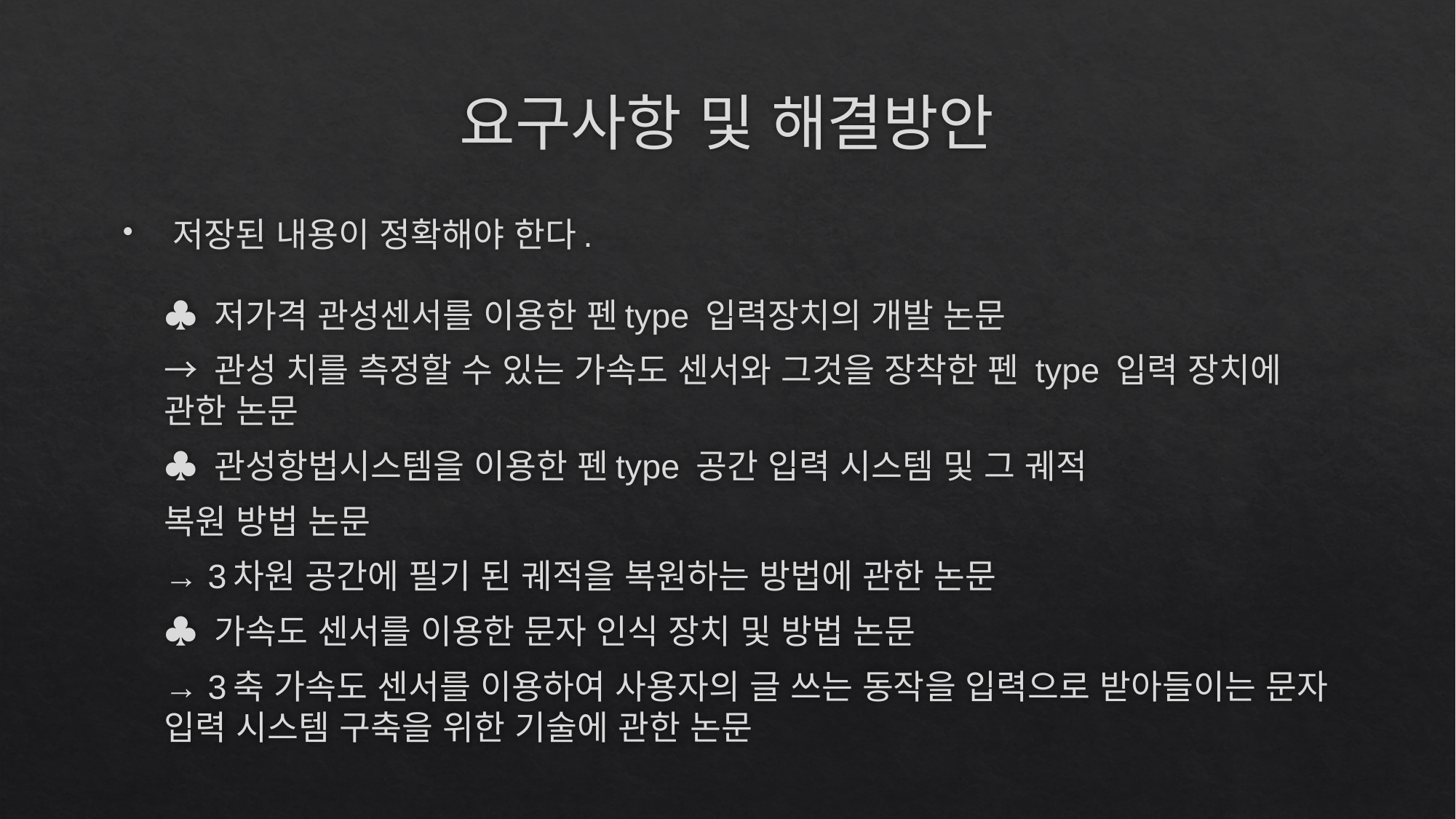

# 요구사항 및 해결방안
 저장된 내용이 정확해야 한다.

♣ 저가격 관성센서를 이용한 펜type 입력장치의 개발 논문
→ 관성 치를 측정할 수 있는 가속도 센서와 그것을 장착한 펜 type 입력 장치에 관한 논문
♣ 관성항법시스템을 이용한 펜type 공간 입력 시스템 및 그 궤적
복원 방법 논문
→ 3차원 공간에 필기 된 궤적을 복원하는 방법에 관한 논문
♣ 가속도 센서를 이용한 문자 인식 장치 및 방법 논문
→ 3축 가속도 센서를 이용하여 사용자의 글 쓰는 동작을 입력으로 받아들이는 문자 입력 시스템 구축을 위한 기술에 관한 논문